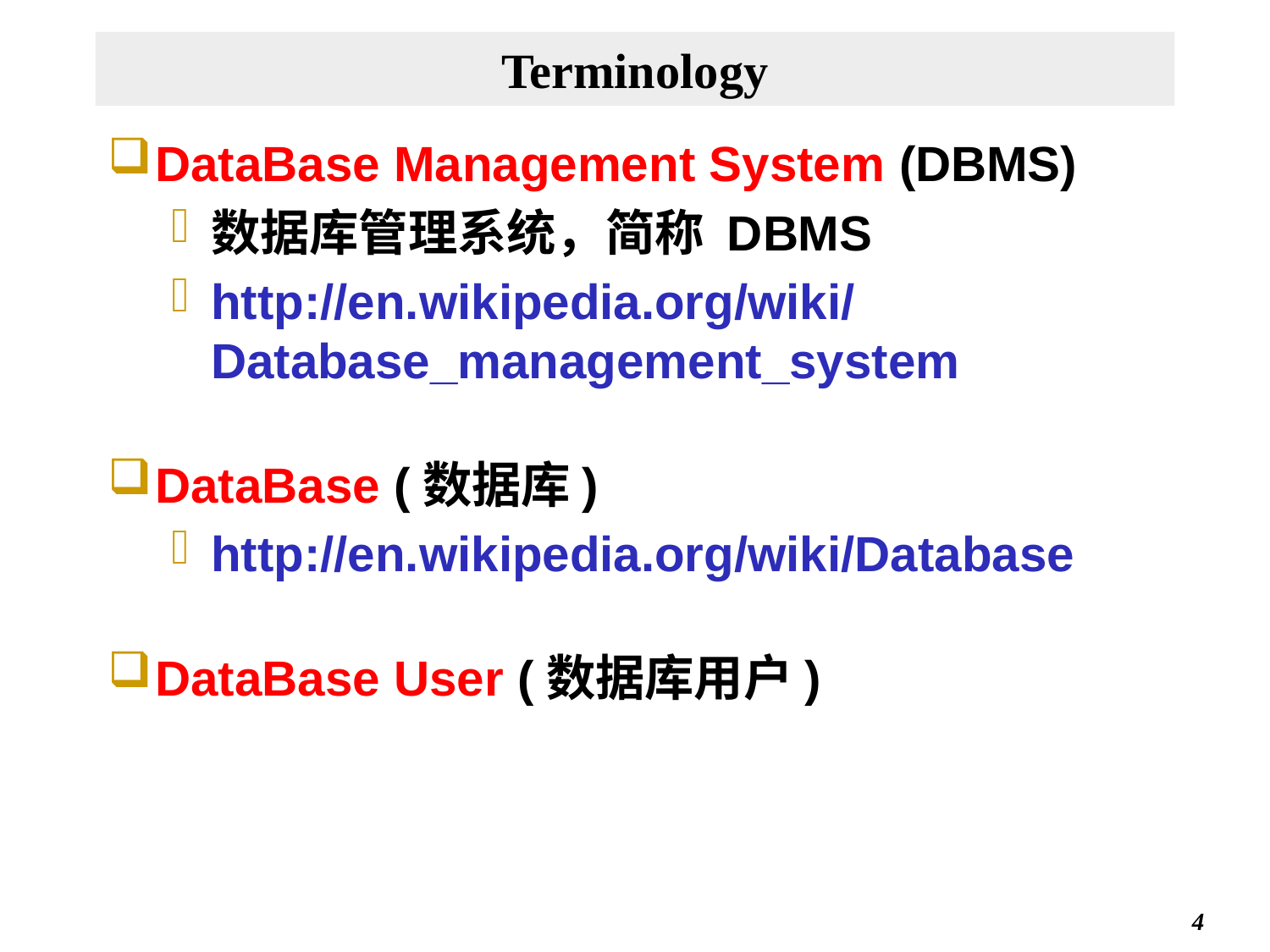

# Terminology
DataBase Management System (DBMS)
数据库管理系统，简称 DBMS
http://en.wikipedia.org/wiki/Database_management_system

DataBase (数据库)
http://en.wikipedia.org/wiki/Database

DataBase User (数据库用户)

4